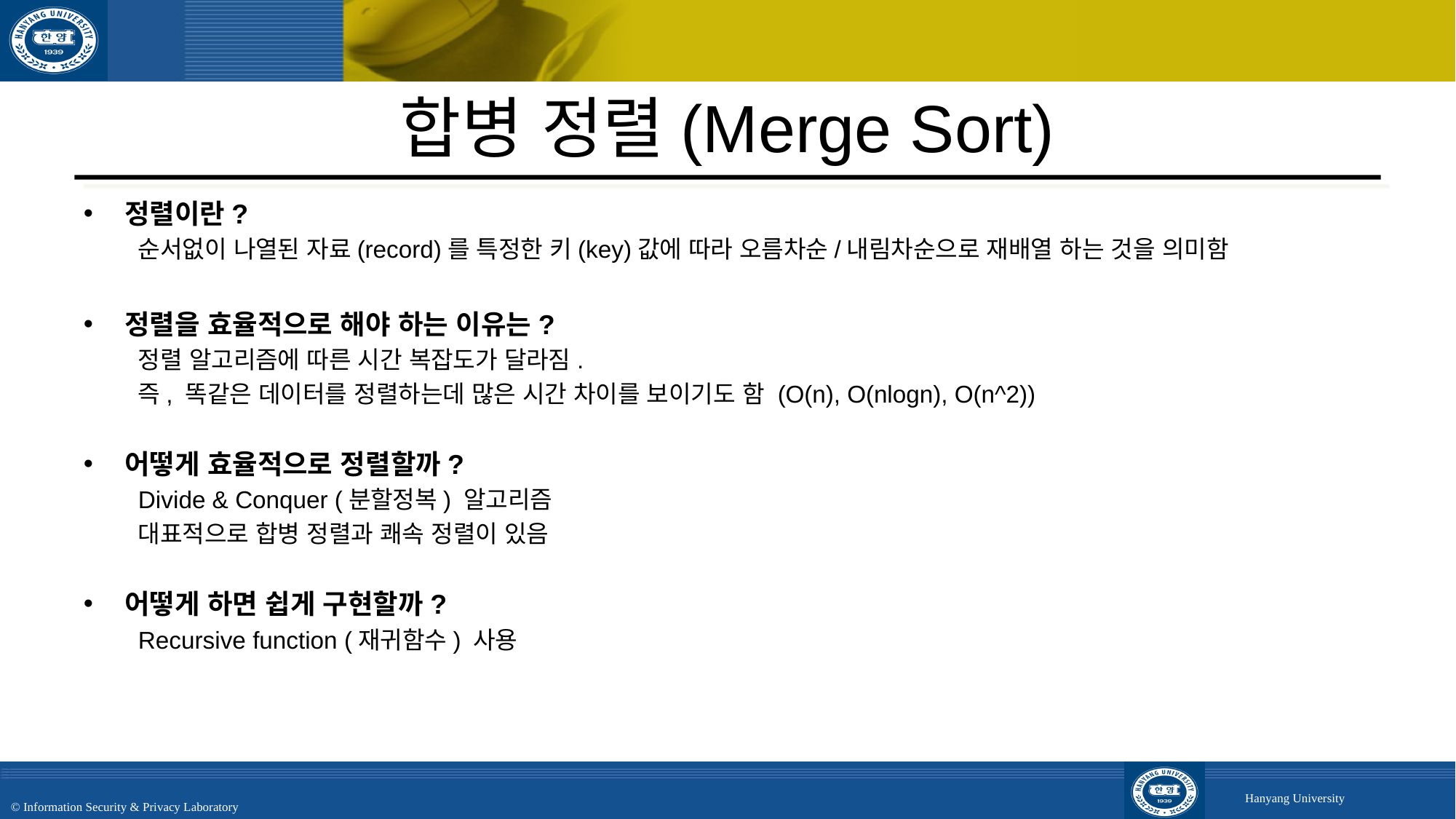

# 합병 정렬(Merge Sort)
정렬이란?
순서없이 나열된 자료(record)를 특정한 키(key)값에 따라 오름차순/내림차순으로 재배열 하는 것을 의미함

정렬을 효율적으로 해야 하는 이유는?
정렬 알고리즘에 따른 시간 복잡도가 달라짐.
즉, 똑같은 데이터를 정렬하는데 많은 시간 차이를 보이기도 함 (O(n), O(nlogn), O(n^2))

어떻게 효율적으로 정렬할까?
Divide & Conquer (분할정복) 알고리즘
대표적으로 합병 정렬과 쾌속 정렬이 있음

어떻게 하면 쉽게 구현할까?
Recursive function (재귀함수) 사용